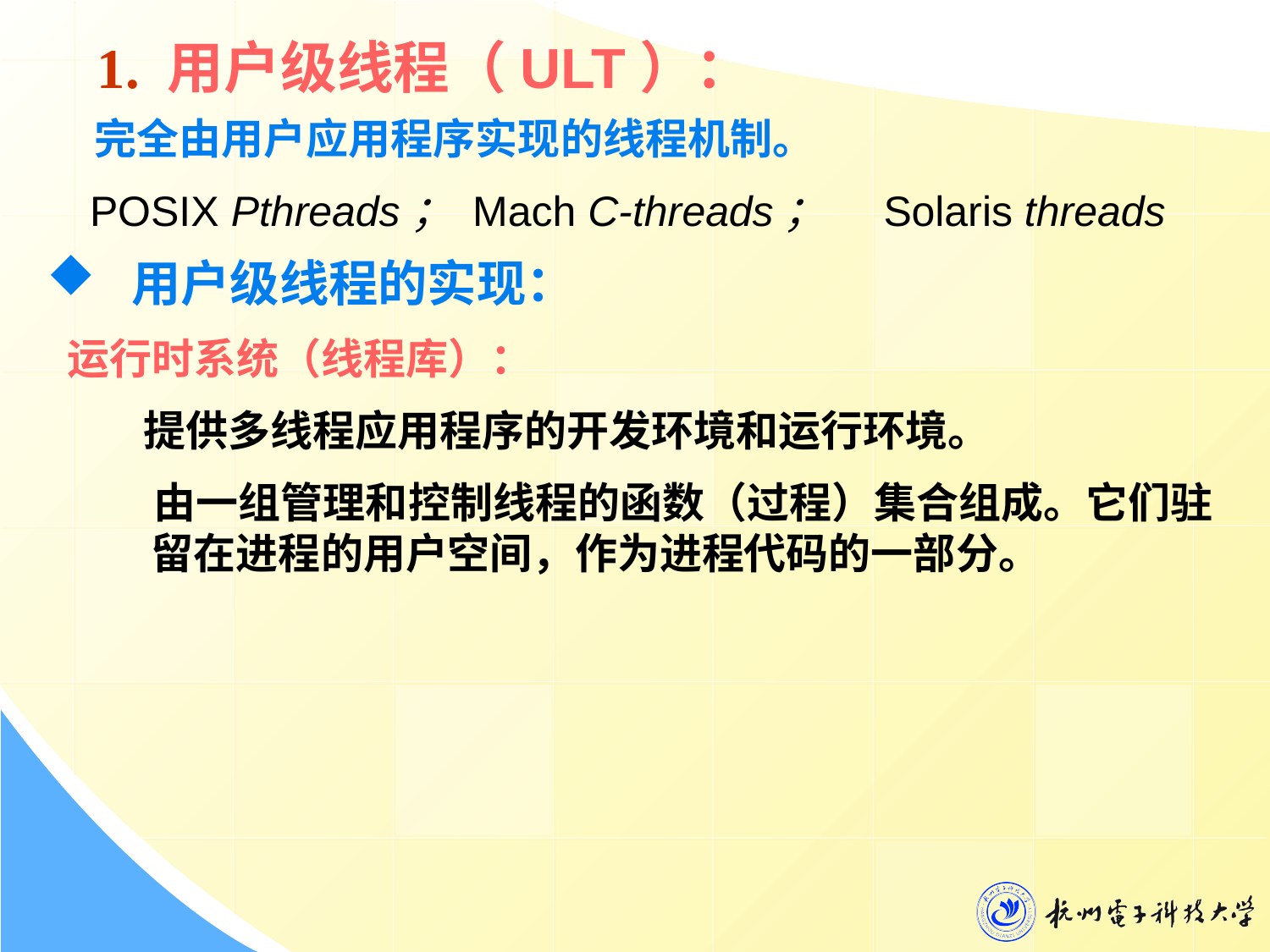

1. 用户级线程（ULT）：
     完全由用户应用程序实现的线程机制。
     POSIX Pthreads； Mach C-threads；	Solaris threads
用户级线程的实现：
运行时系统（线程库）：
       提供多线程应用程序的开发环境和运行环境。
        由一组管理和控制线程的函数（过程）集合组成。它们驻留在进程的用户空间，作为进程代码的一部分。